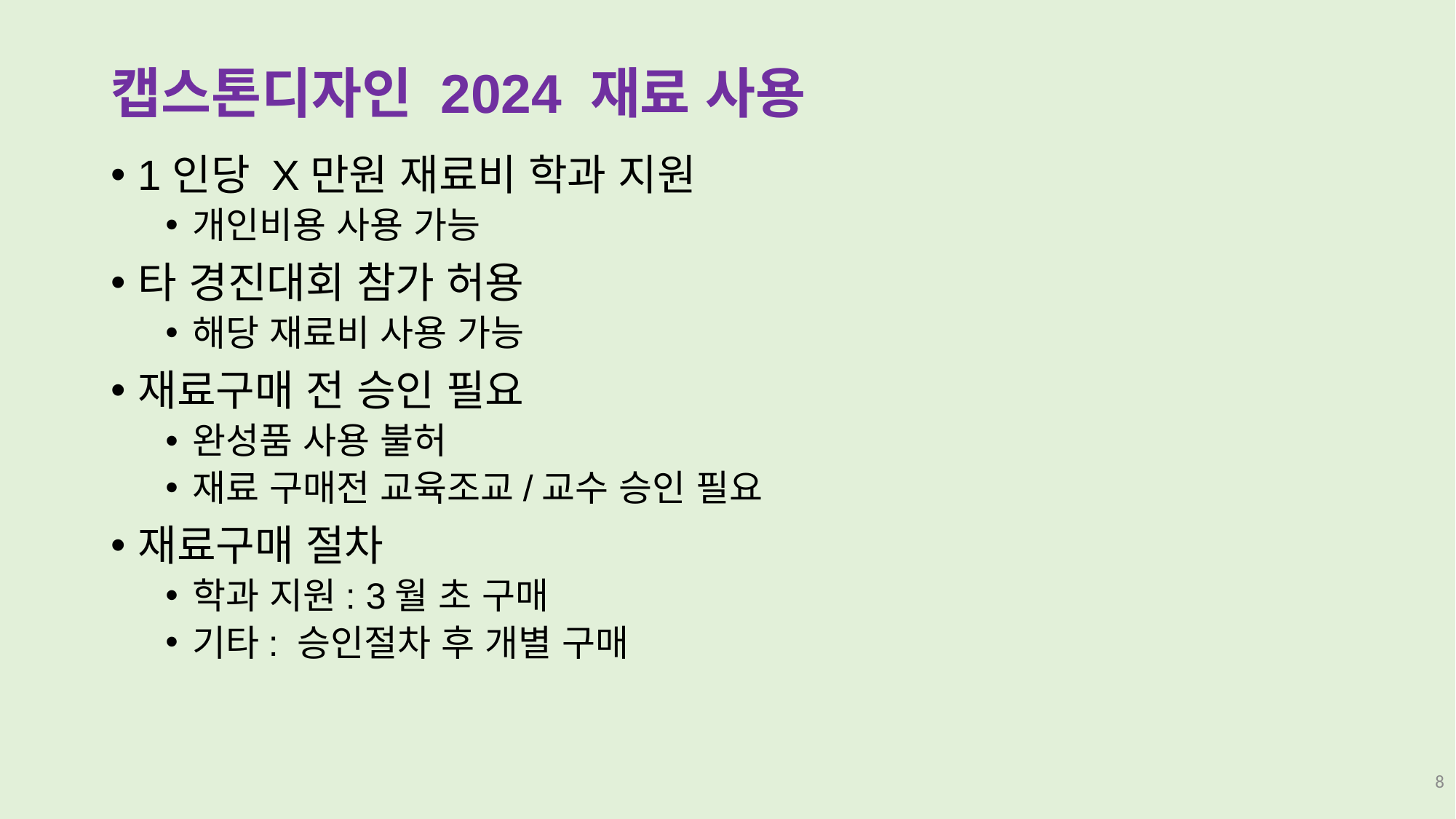

# 캡스톤디자인 2024 재료 사용
1인당 X만원 재료비 학과 지원
개인비용 사용 가능
타 경진대회 참가 허용
해당 재료비 사용 가능
재료구매 전 승인 필요
완성품 사용 불허
재료 구매전 교육조교/교수 승인 필요
재료구매 절차
학과 지원: 3월 초 구매
기타: 승인절차 후 개별 구매

8